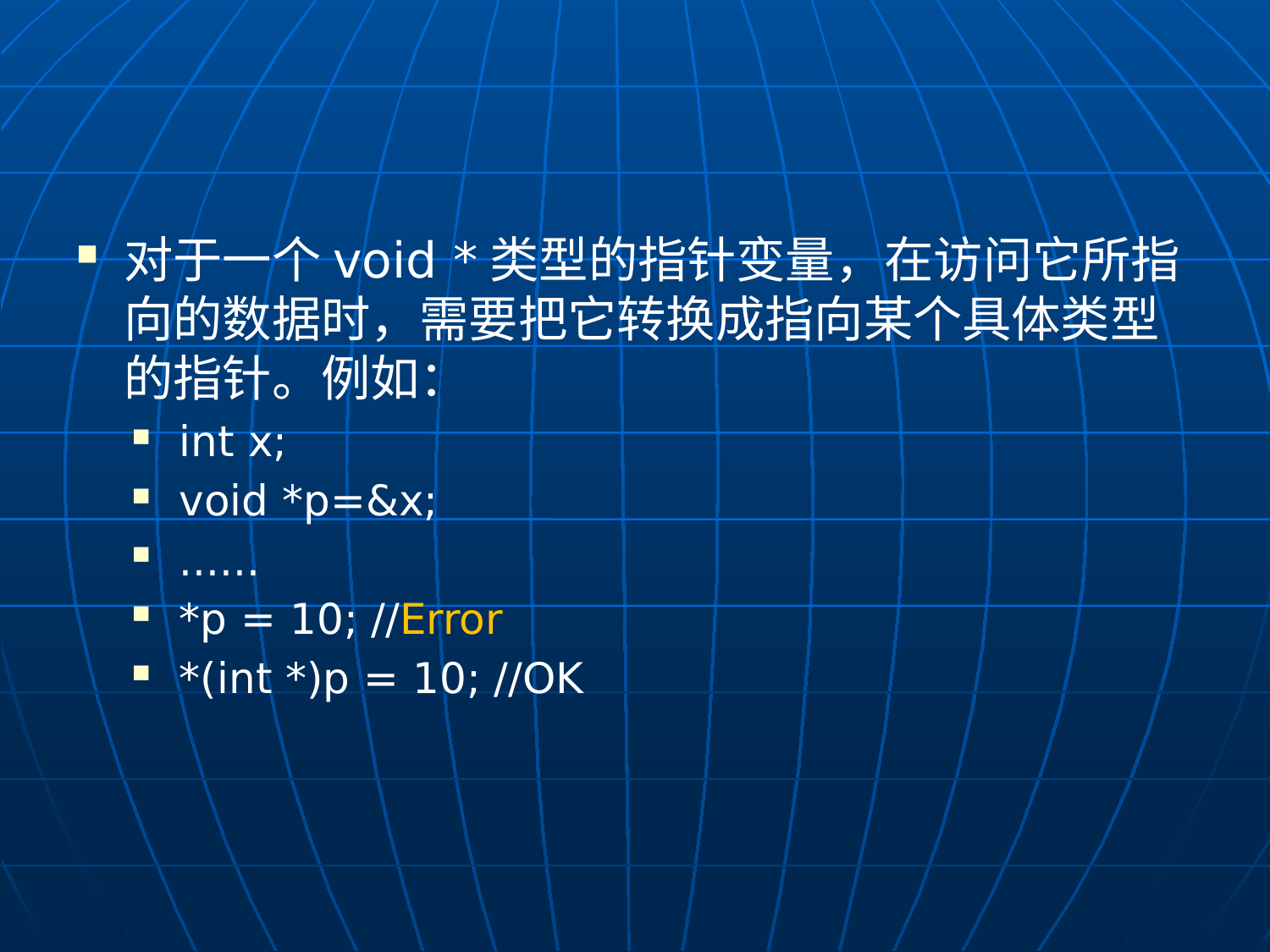

#
对于一个void *类型的指针变量，在访问它所指向的数据时，需要把它转换成指向某个具体类型的指针。例如：
int x;
void *p=&x;
......
*p = 10; //Error
*(int *)p = 10; //OK